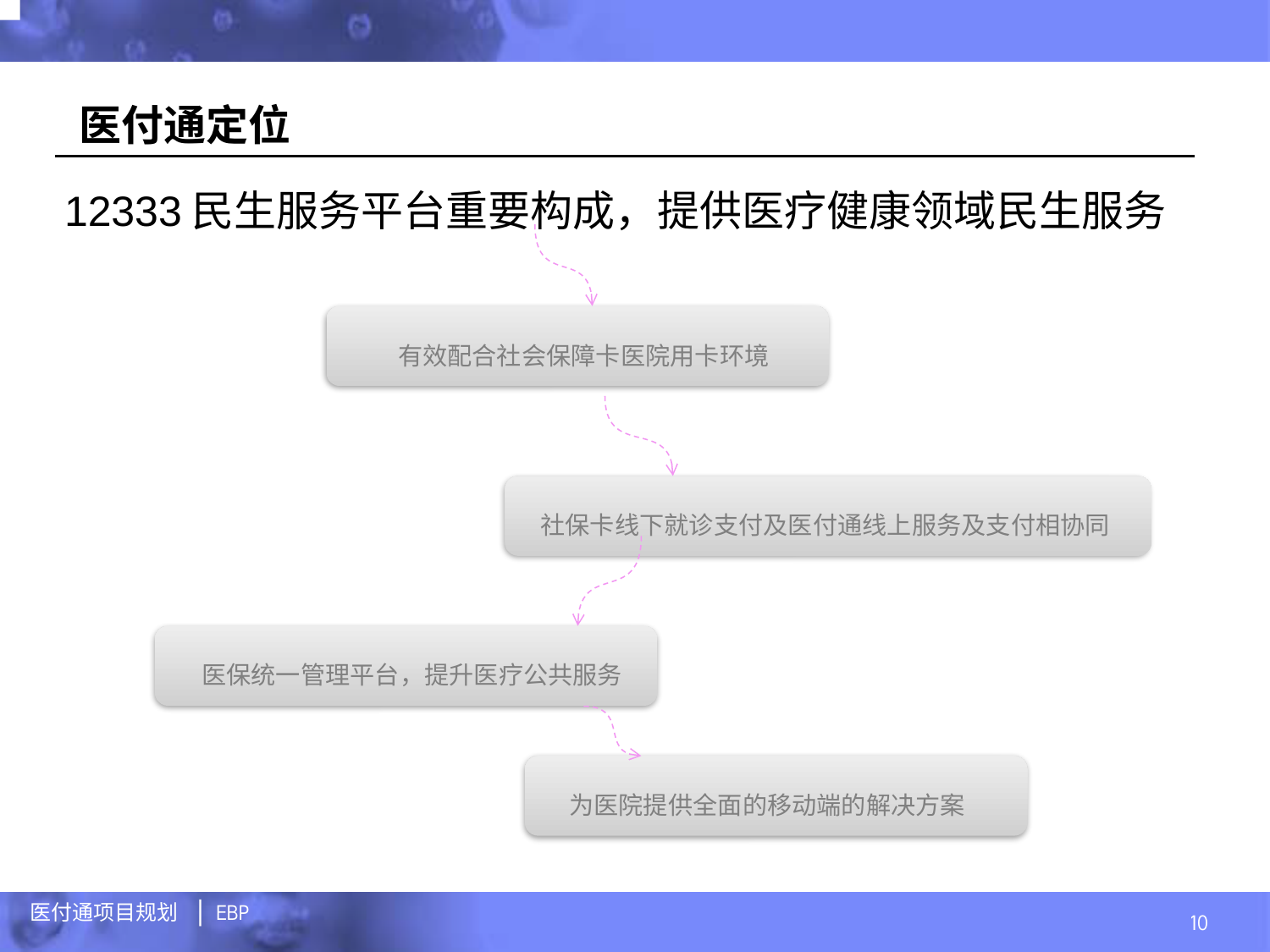

医付通定位
12333民生服务平台重要构成，提供医疗健康领域民生服务

有效配合社会保障卡医院用卡环境

社保卡线下就诊支付及医付通线上服务及支付相协同

医保统一管理平台，提升医疗公共服务

为医院提供全面的移动端的解决方案
10